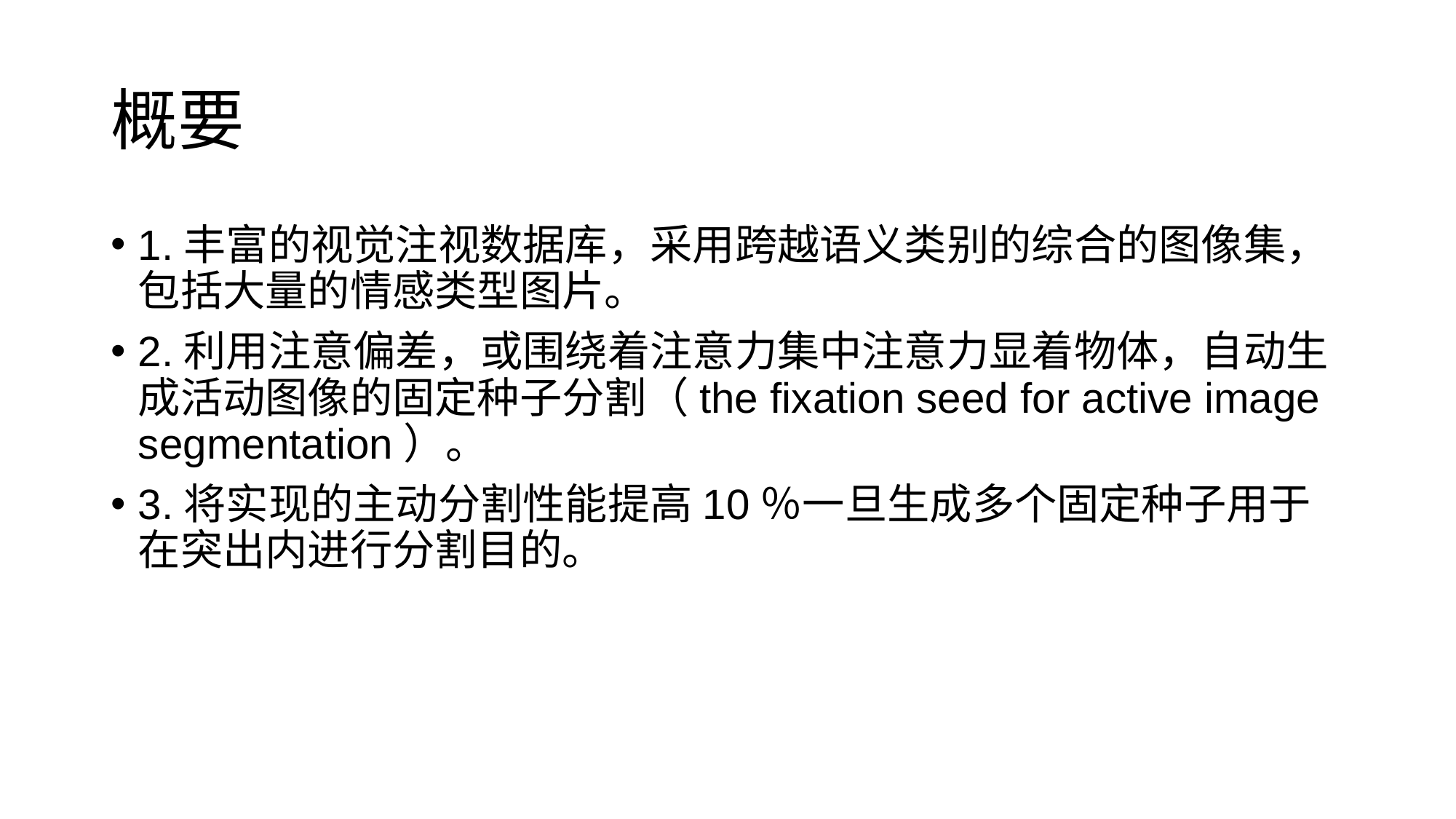

# 概要
1.丰富的视觉注视数据库，采用跨越语义类别的综合的图像集，包括大量的情感类型图片。
2.利用注意偏差，或围绕着注意力集中注意力显着物体，自动生成活动图像的固定种子分割（the fixation seed for active image segmentation）。
3.将实现的主动分割性能提高10％一旦生成多个固定种子用于在突出内进行分割目的。